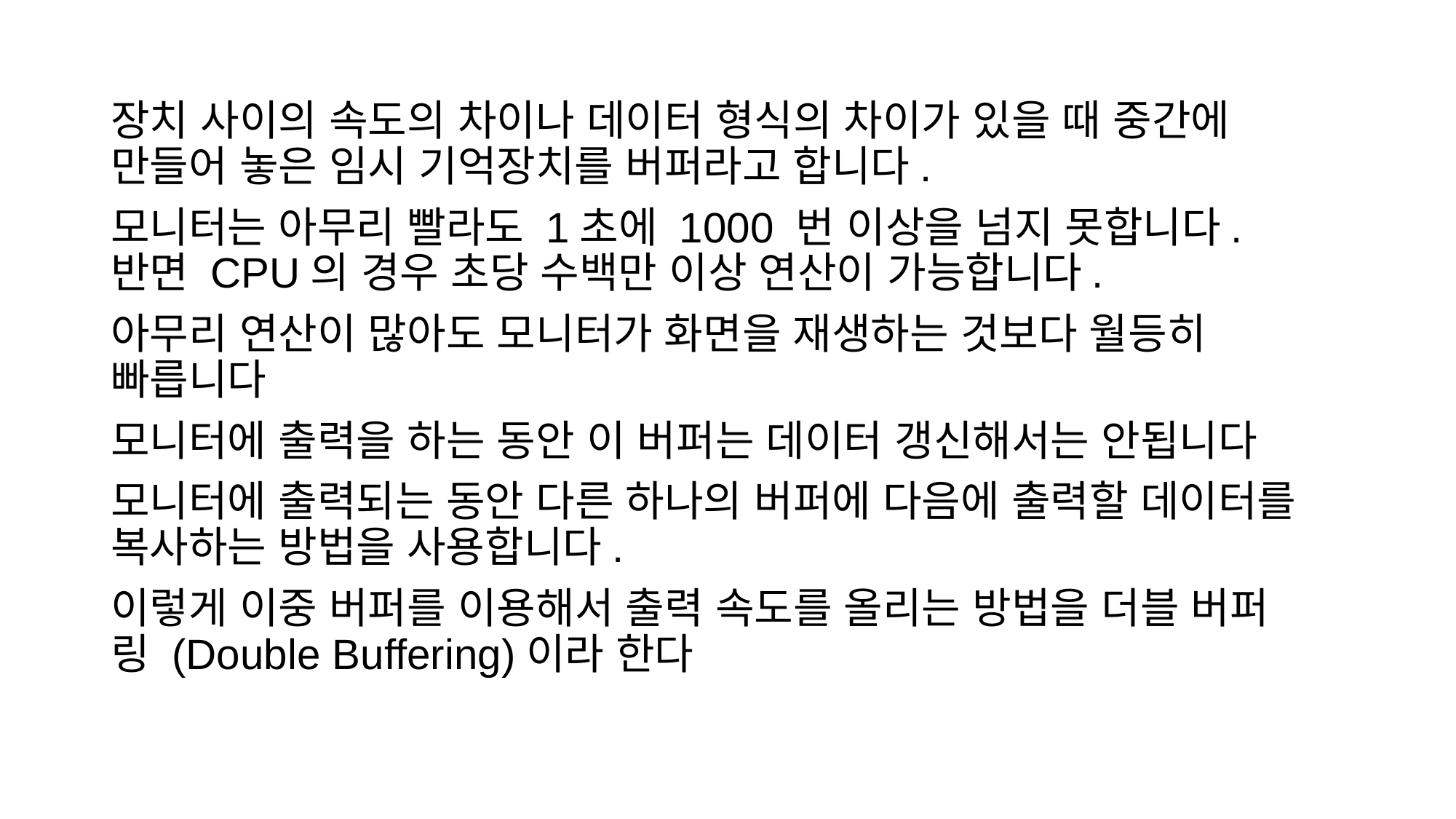

장치 사이의 속도의 차이나 데이터 형식의 차이가 있을 때 중간에 만들어 놓은 임시 기억장치를 버퍼라고 합니다.
모니터는 아무리 빨라도 1초에 1000 번 이상을 넘지 못합니다. 
반면 CPU의 경우 초당 수백만 이상 연산이 가능합니다.
아무리 연산이 많아도 모니터가 화면을 재생하는 것보다 월등히 빠릅니다
모니터에 출력을 하는 동안 이 버퍼는 데이터 갱신해서는 안됩니다
모니터에 출력되는 동안 다른 하나의 버퍼에 다음에 출력할 데이터를 복사하는 방법을 사용합니다.
이렇게 이중 버퍼를 이용해서 출력 속도를 올리는 방법을 더블 버퍼링 (Double Buffering)이라 한다